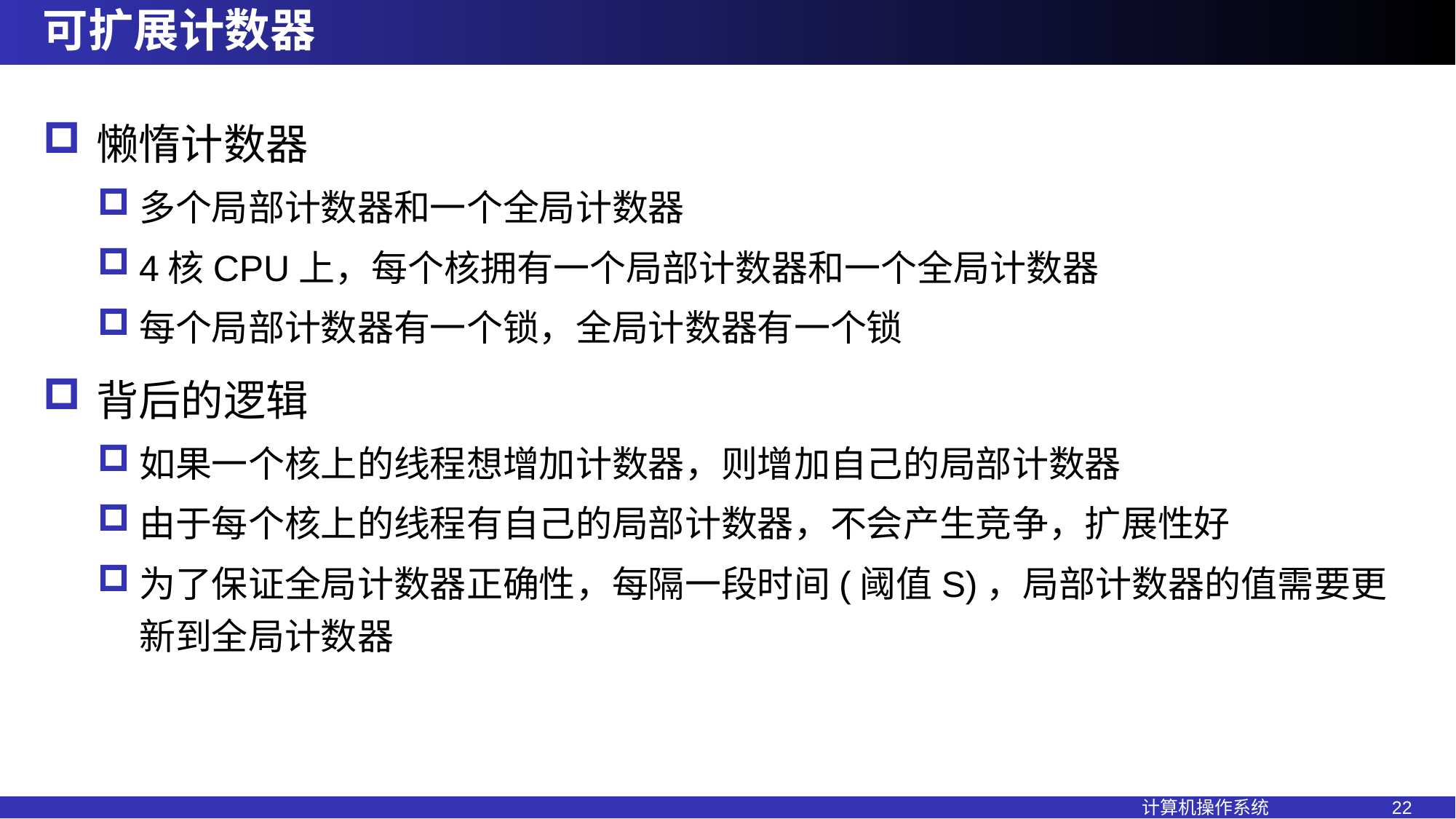

# 可扩展计数器
懒惰计数器
多个局部计数器和一个全局计数器
4核CPU上，每个核拥有一个局部计数器和一个全局计数器
每个局部计数器有一个锁，全局计数器有一个锁
背后的逻辑
如果一个核上的线程想增加计数器，则增加自己的局部计数器
由于每个核上的线程有自己的局部计数器，不会产生竞争，扩展性好
为了保证全局计数器正确性，每隔一段时间(阈值S)，局部计数器的值需要更新到全局计数器

计算机操作系统                     22